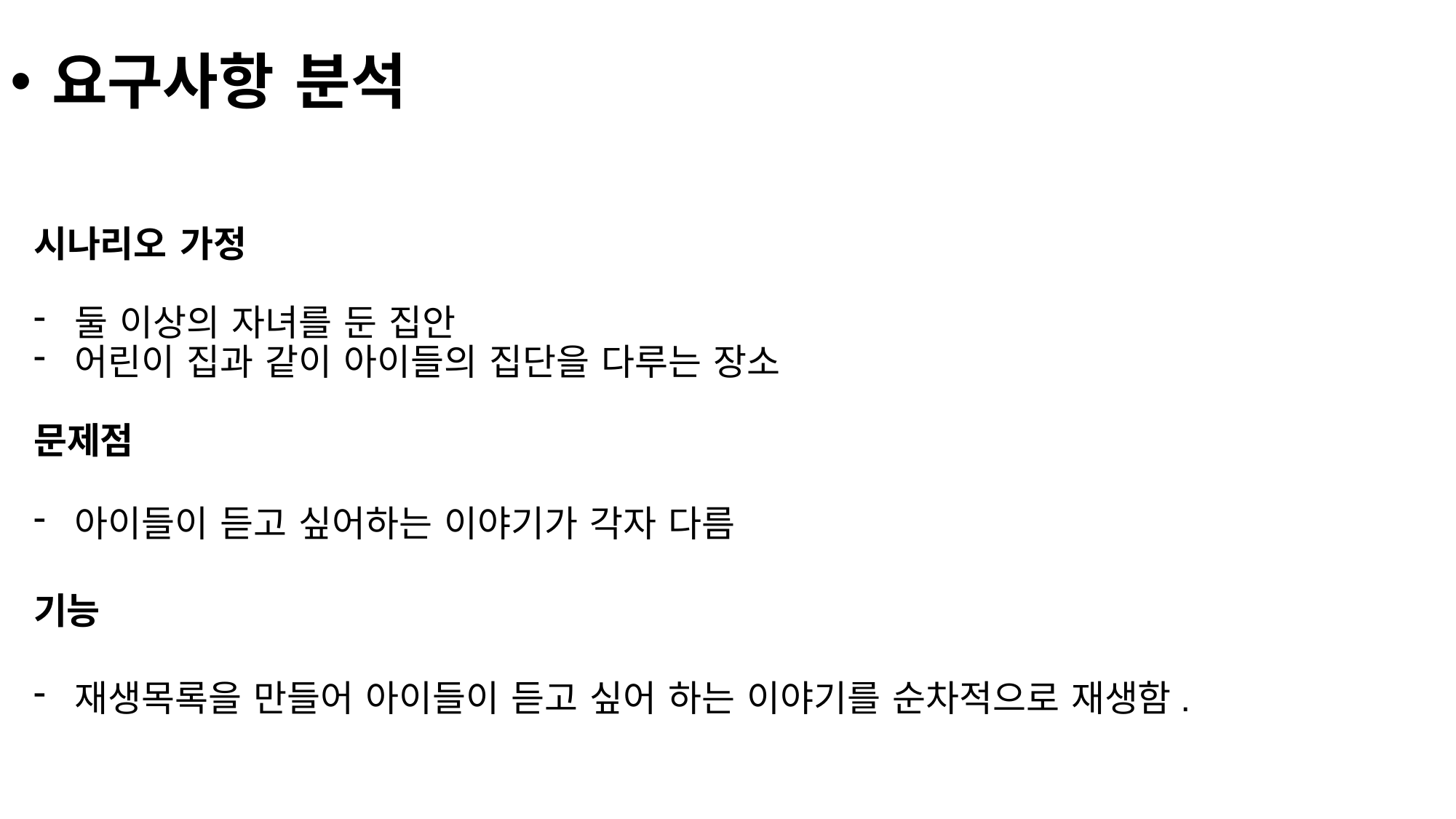

요구사항 분석
시나리오 가정

둘 이상의 자녀를 둔 집안
어린이 집과 같이 아이들의 집단을 다루는 장소

문제점

아이들이 듣고 싶어하는 이야기가 각자 다름

기능

재생목록을 만들어 아이들이 듣고 싶어 하는 이야기를 순차적으로 재생함.